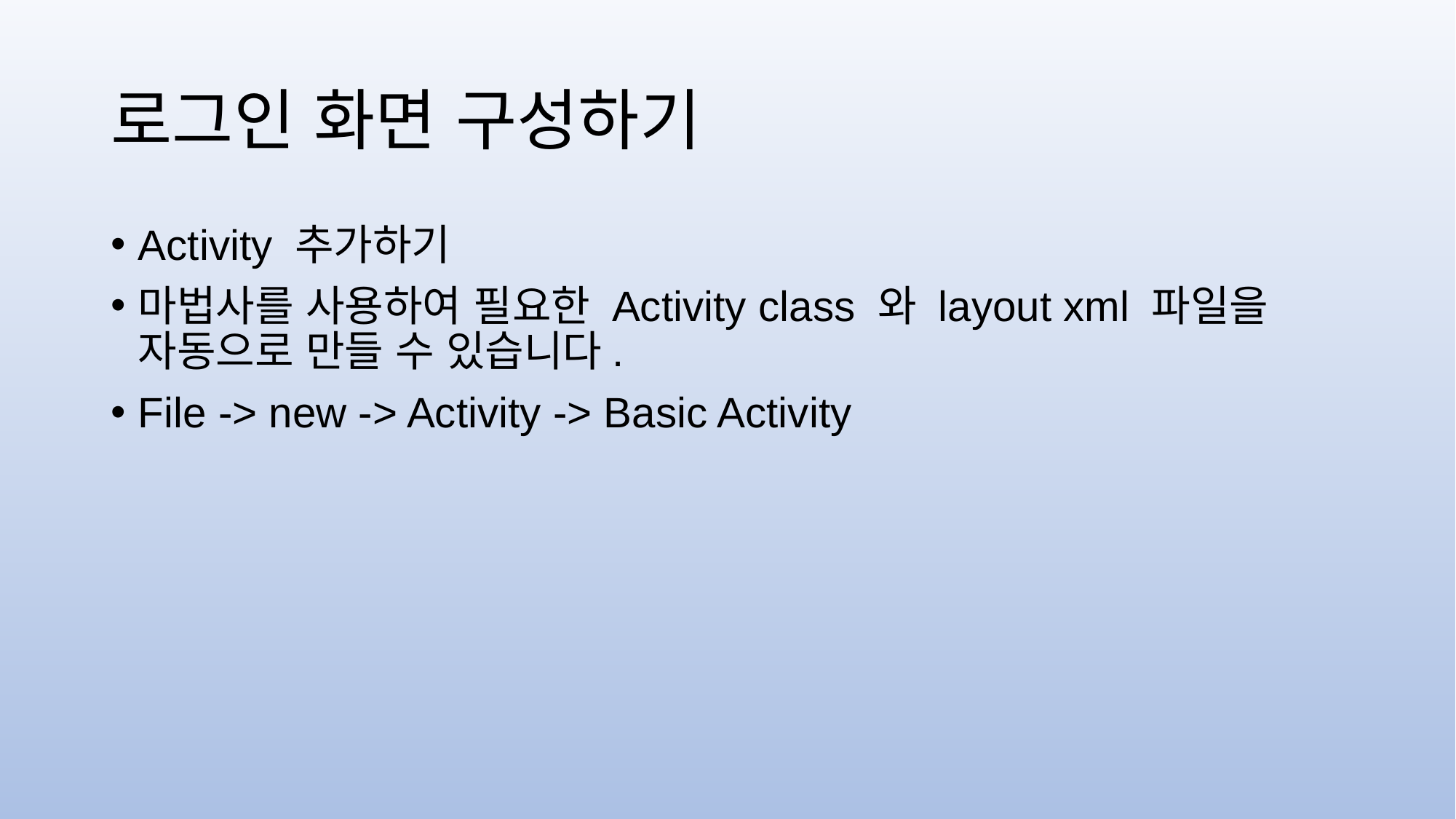

# 로그인 화면 구성하기
Activity 추가하기
마법사를 사용하여 필요한 Activity class 와 layout xml 파일을 자동으로 만들 수 있습니다.
File -> new -> Activity -> Basic Activity